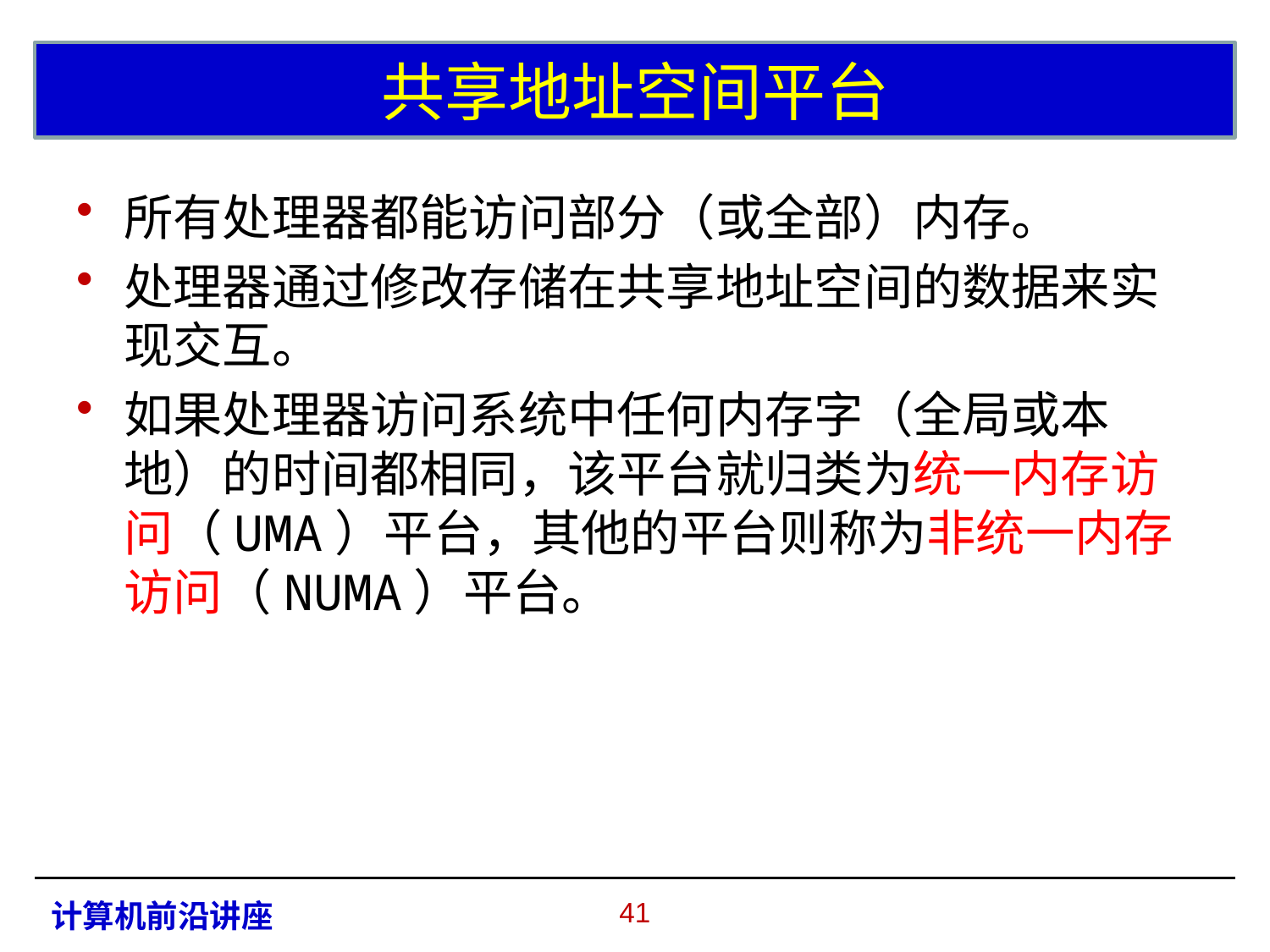

# 共享地址空间平台
所有处理器都能访问部分（或全部）内存。
处理器通过修改存储在共享地址空间的数据来实现交互。
如果处理器访问系统中任何内存字（全局或本地）的时间都相同，该平台就归类为统一内存访问（UMA）平台，其他的平台则称为非统一内存访问（NUMA）平台。
41